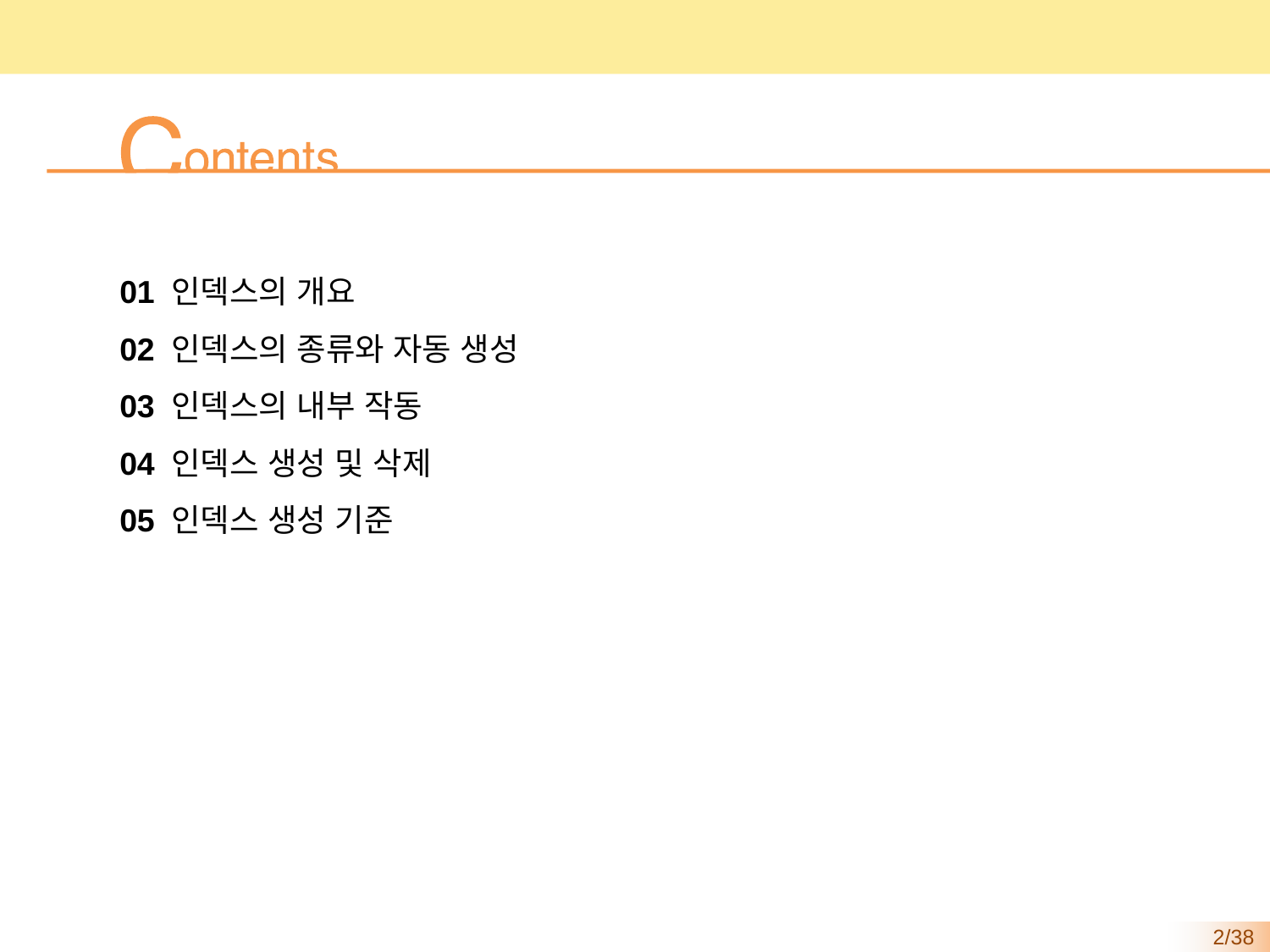

01 인덱스의 개요
02 인덱스의 종류와 자동 생성
03 인덱스의 내부 작동
04 인덱스 생성 및 삭제
05 인덱스 생성 기준